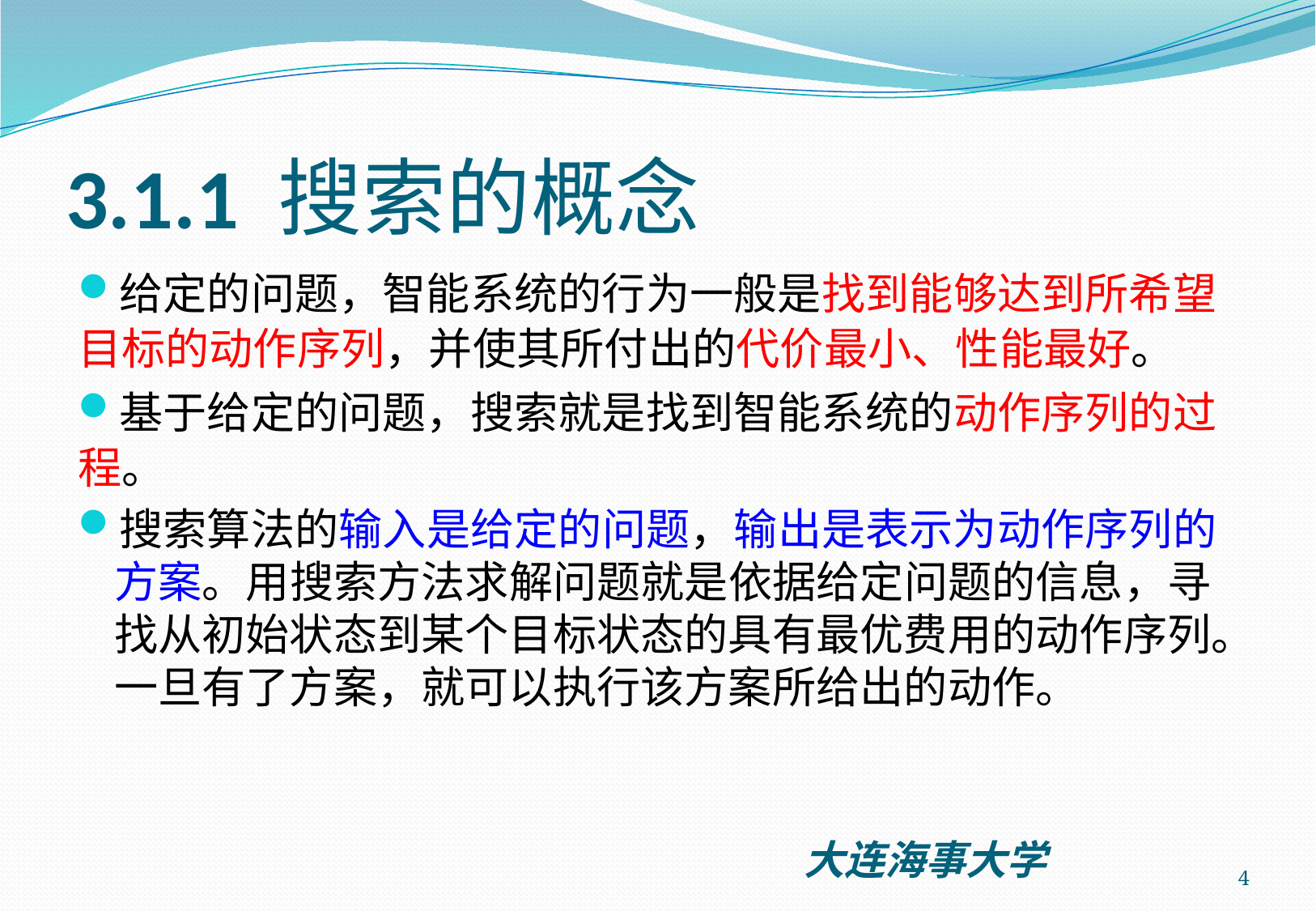

# 3.1.1 搜索的概念
给定的问题，智能系统的行为一般是找到能够达到所希望目标的动作序列，并使其所付出的代价最小、性能最好。
基于给定的问题，搜索就是找到智能系统的动作序列的过程。
搜索算法的输入是给定的问题，输出是表示为动作序列的方案。用搜索方法求解问题就是依据给定问题的信息，寻找从初始状态到某个目标状态的具有最优费用的动作序列。一旦有了方案，就可以执行该方案所给出的动作。
4